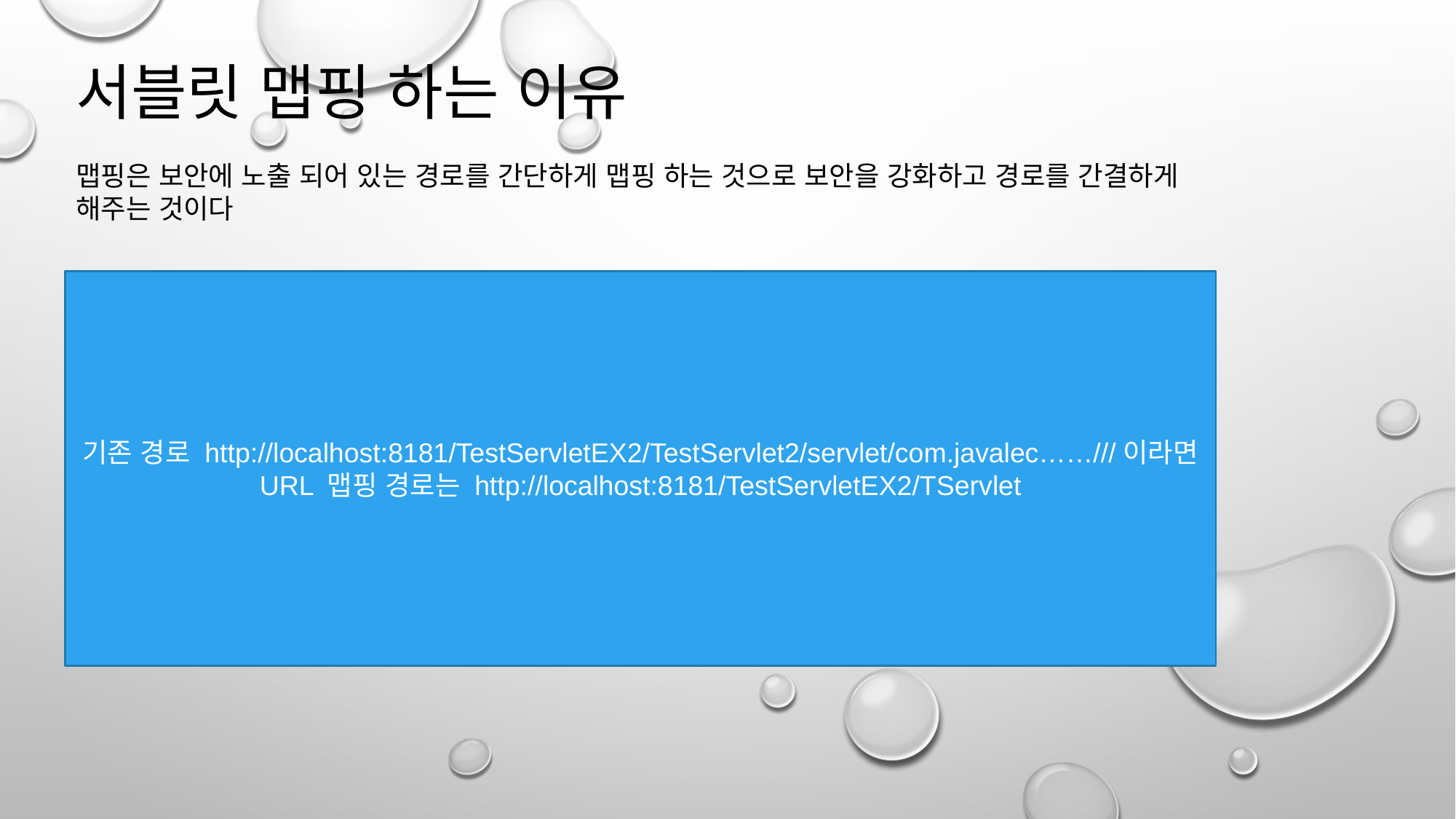

서블릿 맵핑 하는 이유
맵핑은 보안에 노출 되어 있는 경로를 간단하게 맵핑 하는 것으로 보안을 강화하고 경로를 간결하게 해주는 것이다
기존 경로 http://localhost:8181/TestServletEX2/TestServlet2/servlet/com.javalec……///이라면
URL 맵핑 경로는 http://localhost:8181/TestServletEX2/TServlet